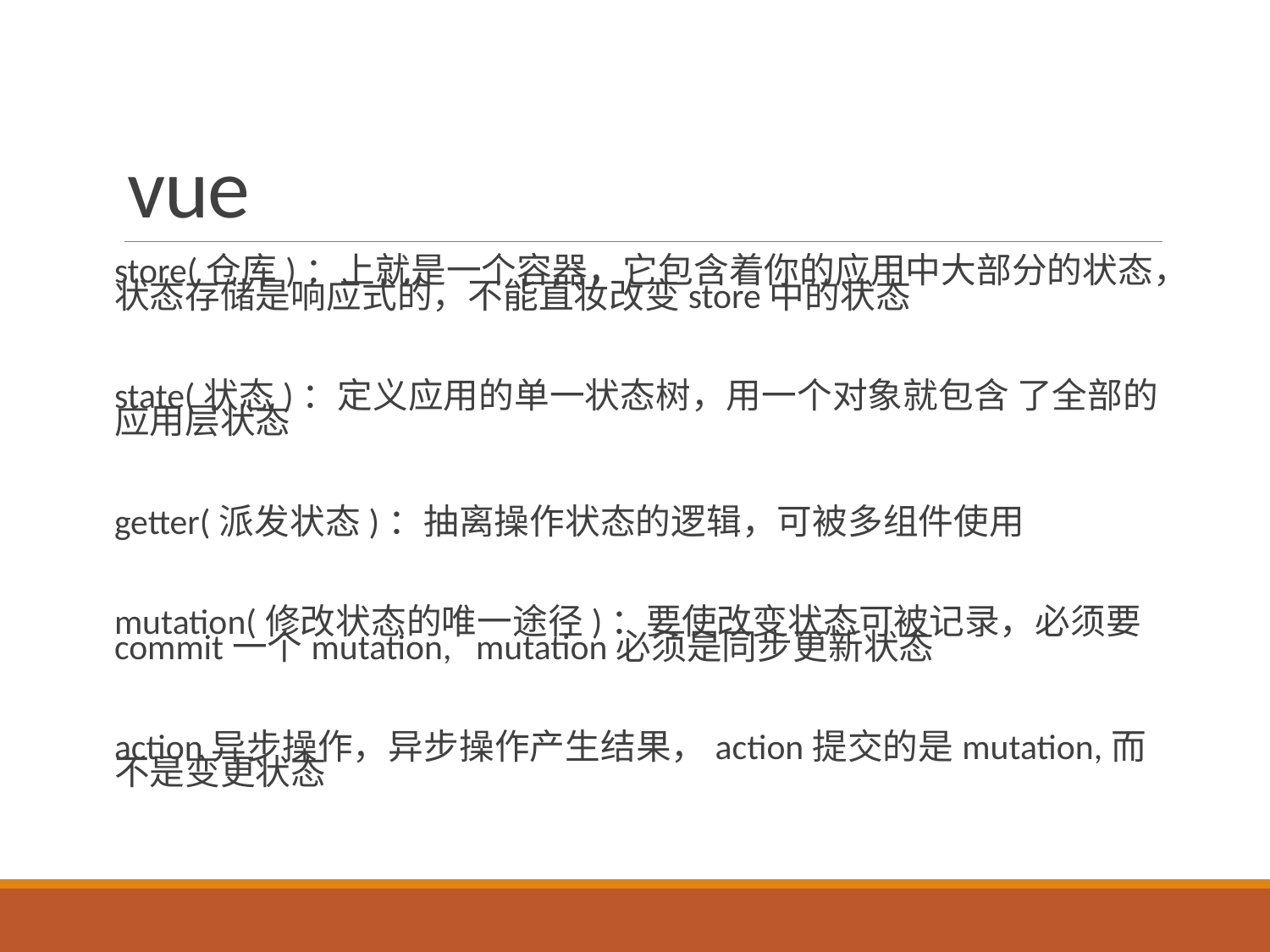

# vue
store(仓库)：上就是一个容器，它包含着你的应用中大部分的状态，状态存储是响应式的，不能直妆改变store中的状态

state(状态)：定义应用的单一状态树，用一个对象就包含 了全部的应用层状态

getter(派发状态)：抽离操作状态的逻辑，可被多组件使用

mutation(修改状态的唯一途径)：要使改变状态可被记录，必须要commit一个mutation,   mutation必须是同步更新状态

action异步操作，异步操作产生结果，action提交的是mutation,而不是变更状态